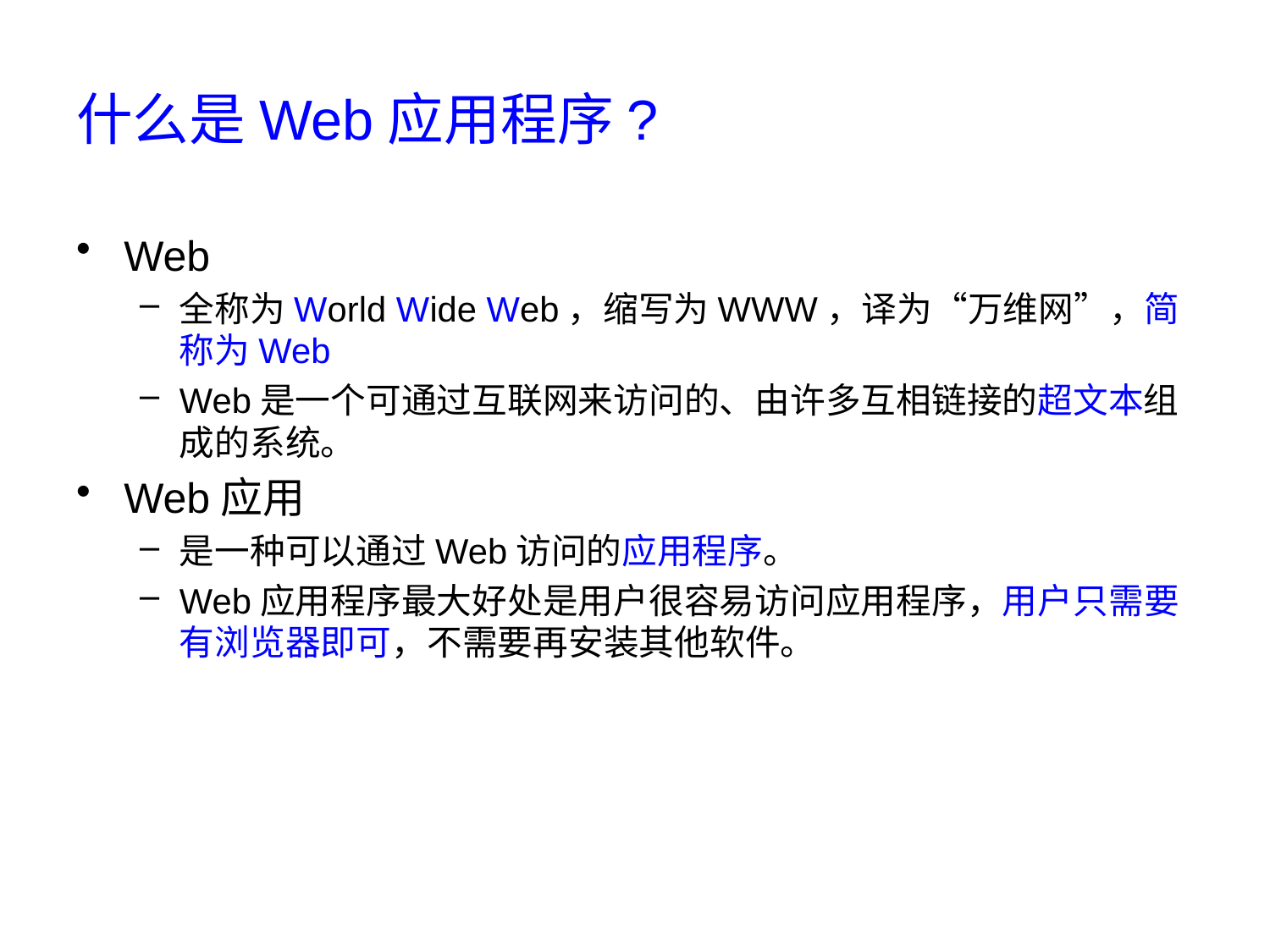

# 什么是Web应用程序?
Web
全称为World Wide Web，缩写为WWW，译为“万维网”，简称为Web
Web是一个可通过互联网来访问的、由许多互相链接的超文本组成的系统。
Web应用
是一种可以通过Web访问的应用程序。
Web应用程序最大好处是用户很容易访问应用程序，用户只需要有浏览器即可，不需要再安装其他软件。